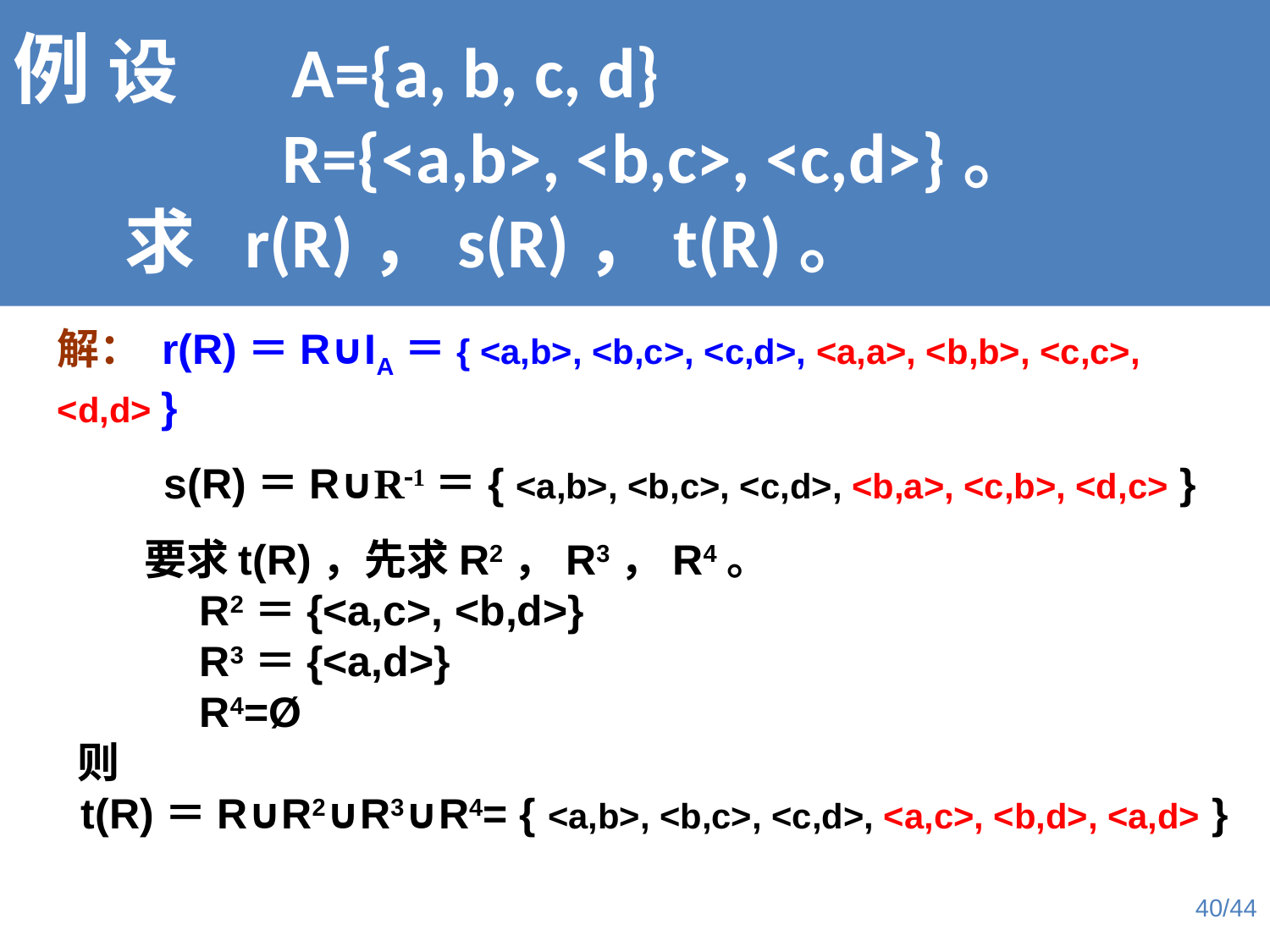

例 设      A={a, b, c, d}
		 R={<a,b>, <b,c>, <c,d>}。
       求  r(R)，s(R)，t(R)。
解： r(R)＝R∪IA＝{ <a,b>, <b,c>, <c,d>, <a,a>, <b,b>, <c,c>, <d,d> }
         s(R)＝R∪R−1＝{ <a,b>, <b,c>, <c,d>, <b,a>, <c,b>, <d,c> }
        要求t(R)，先求R2，R3，R4。
            R2＝{<a,c>, <b,d>}
            R3＝{<a,d>}
            R4=Ø
 则
  t(R)＝R∪R2∪R3∪R4= { <a,b>, <b,c>, <c,d>, <a,c>, <b,d>, <a,d> }
40/44